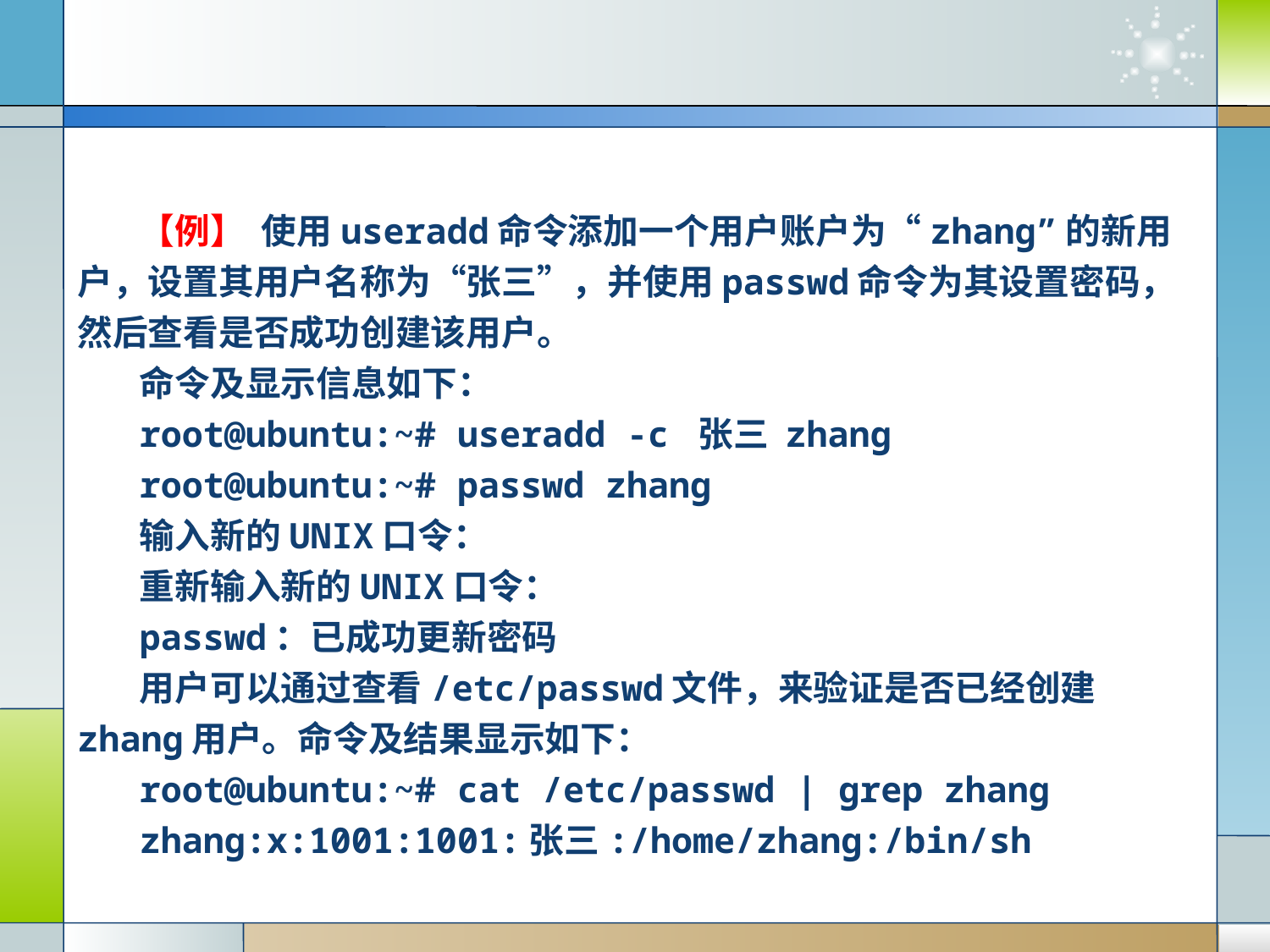

【例】  使用useradd命令添加一个用户账户为“zhang”的新用户，设置其用户名称为“张三”，并使用passwd命令为其设置密码，然后查看是否成功创建该用户。
命令及显示信息如下：
root@ubuntu:~# useradd -c 张三 zhang
root@ubuntu:~# passwd zhang
输入新的UNIX口令：
重新输入新的UNIX口令：
passwd：已成功更新密码
用户可以通过查看/etc/passwd文件，来验证是否已经创建zhang用户。命令及结果显示如下：
root@ubuntu:~# cat /etc/passwd | grep zhang
zhang:x:1001:1001:张三:/home/zhang:/bin/sh